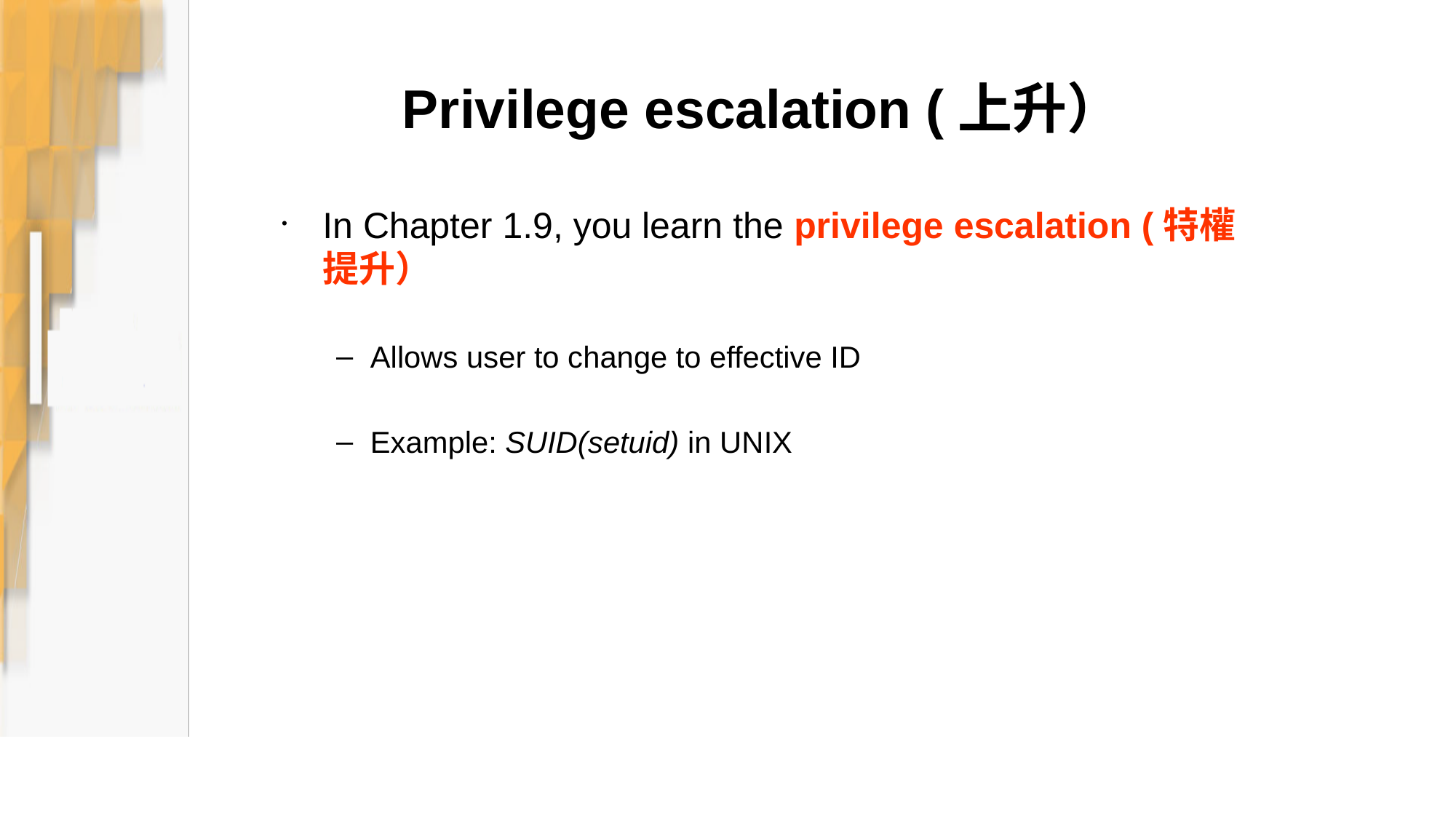

# Privilege escalation (上升）
In Chapter 1.9, you learn the privilege escalation (特權提升）

Allows user to change to effective ID

Example: SUID(setuid) in UNIX